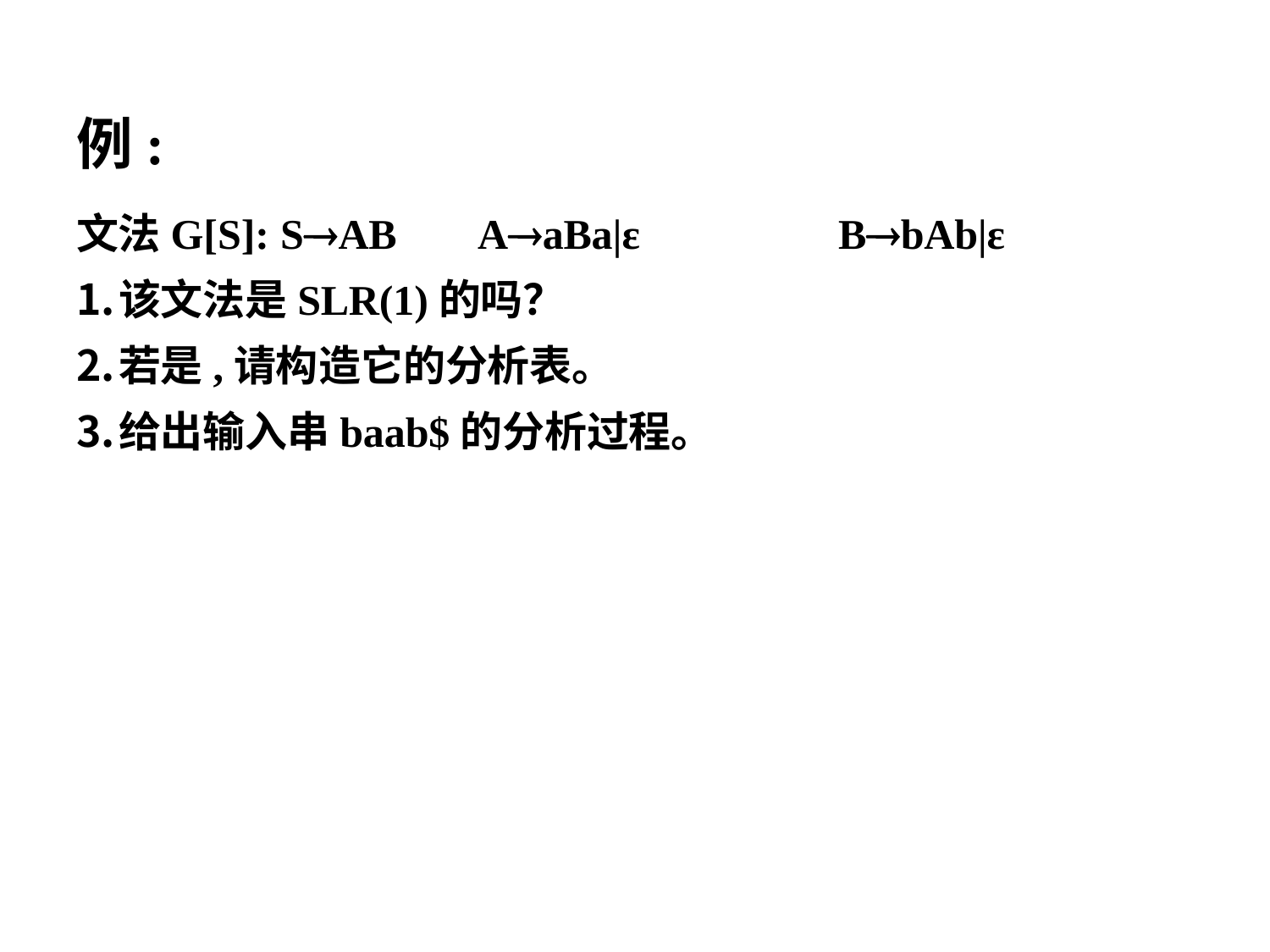

# 例:
文法G[S]: S→AB	A→aBa|ε
该文法是SLR(1)的吗？
若是,请构造它的分析表。
给出输入串baab$的分析过程。
B→bAb|ε